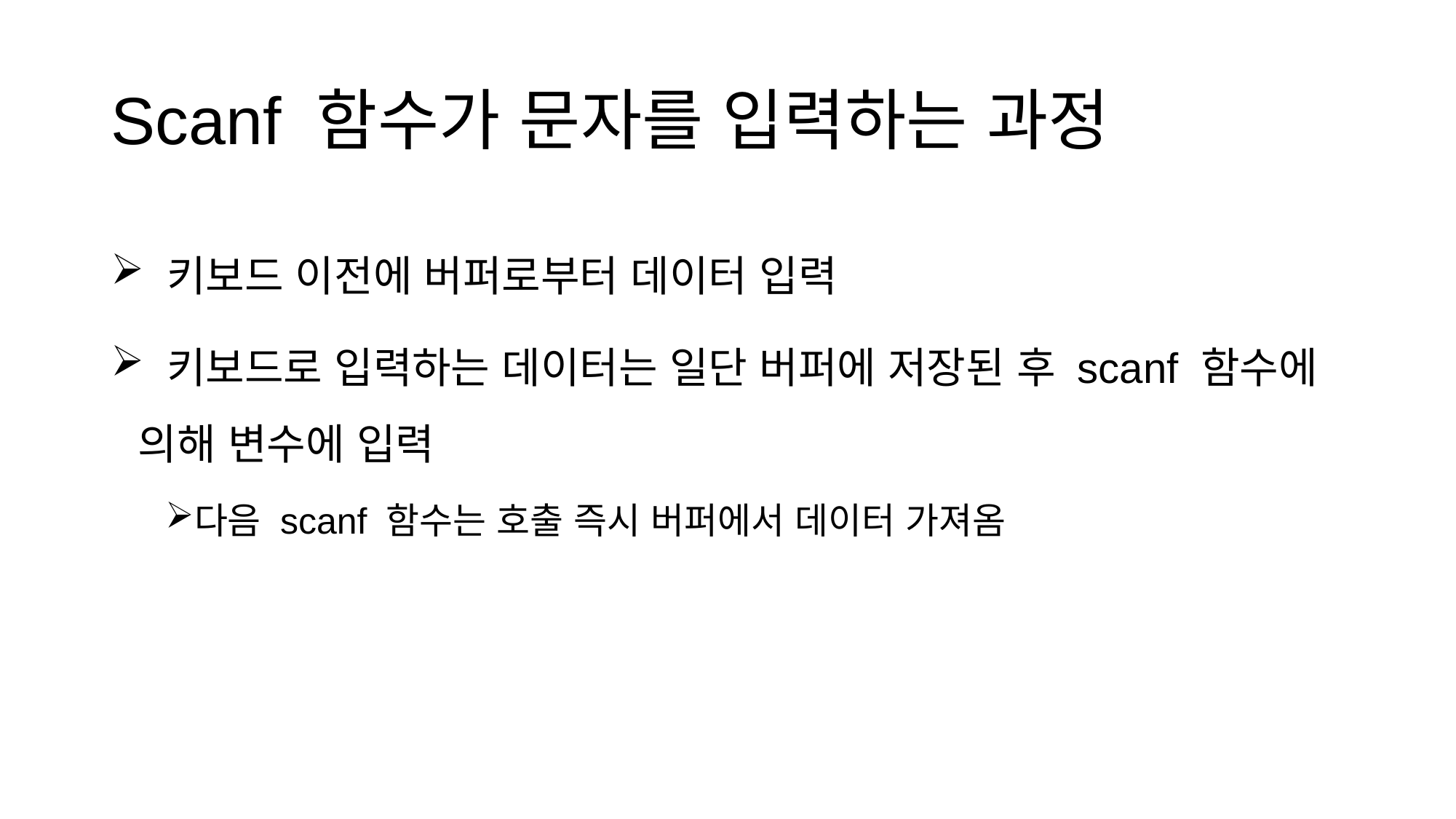

# Scanf 함수가 문자를 입력하는 과정
 키보드 이전에 버퍼로부터 데이터 입력
 키보드로 입력하는 데이터는 일단 버퍼에 저장된 후 scanf 함수에 의해 변수에 입력
다음 scanf 함수는 호출 즉시 버퍼에서 데이터 가져옴